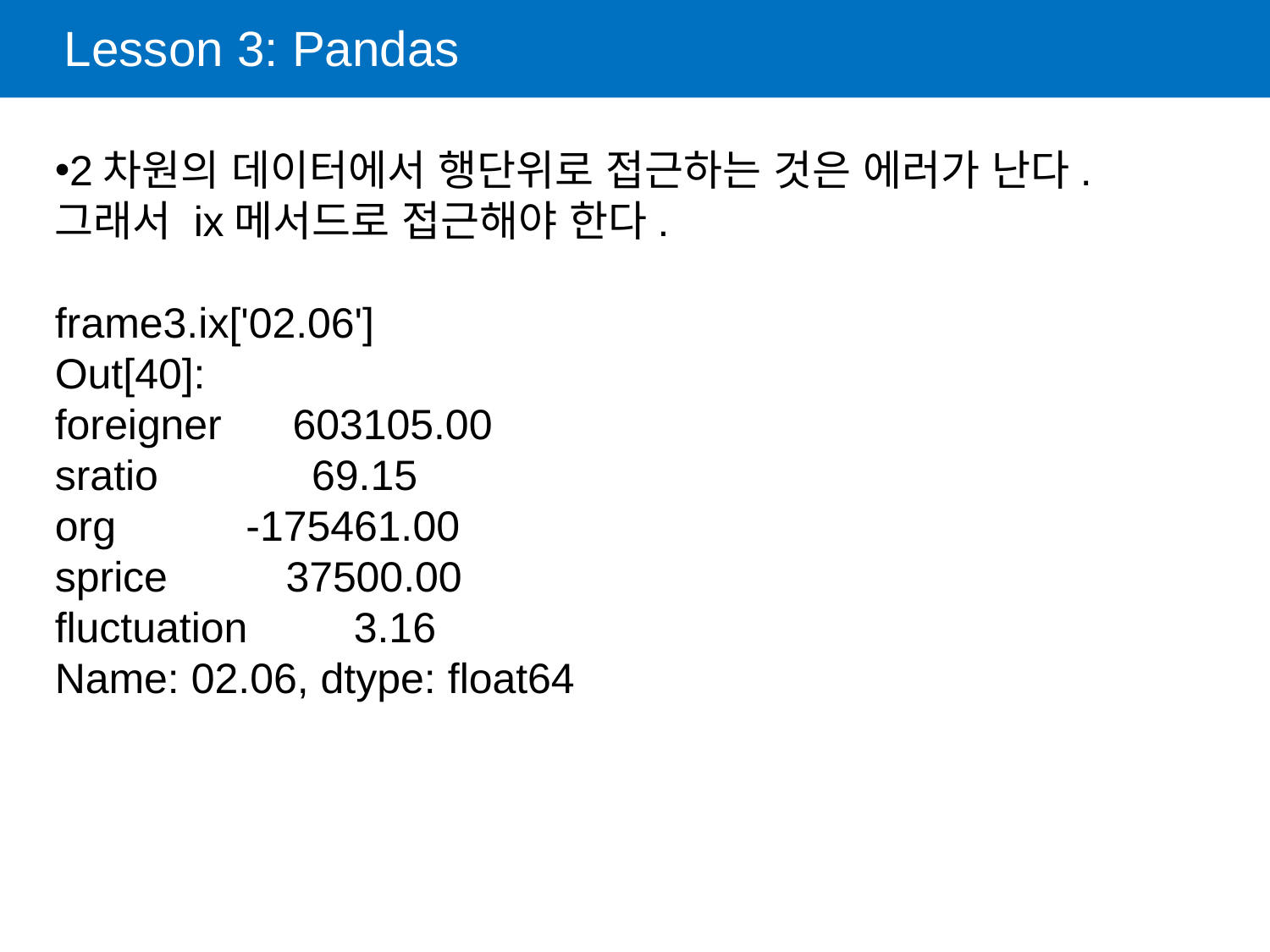

# Lesson 3: Pandas
2차원의 데이터에서 행단위로 접근하는 것은 에러가 난다. 그래서 ix메서드로 접근해야 한다.

frame3.ix['02.06']
Out[40]:
foreigner      603105.00
sratio             69.15
org           -175461.00
sprice          37500.00
fluctuation         3.16
Name: 02.06, dtype: float64